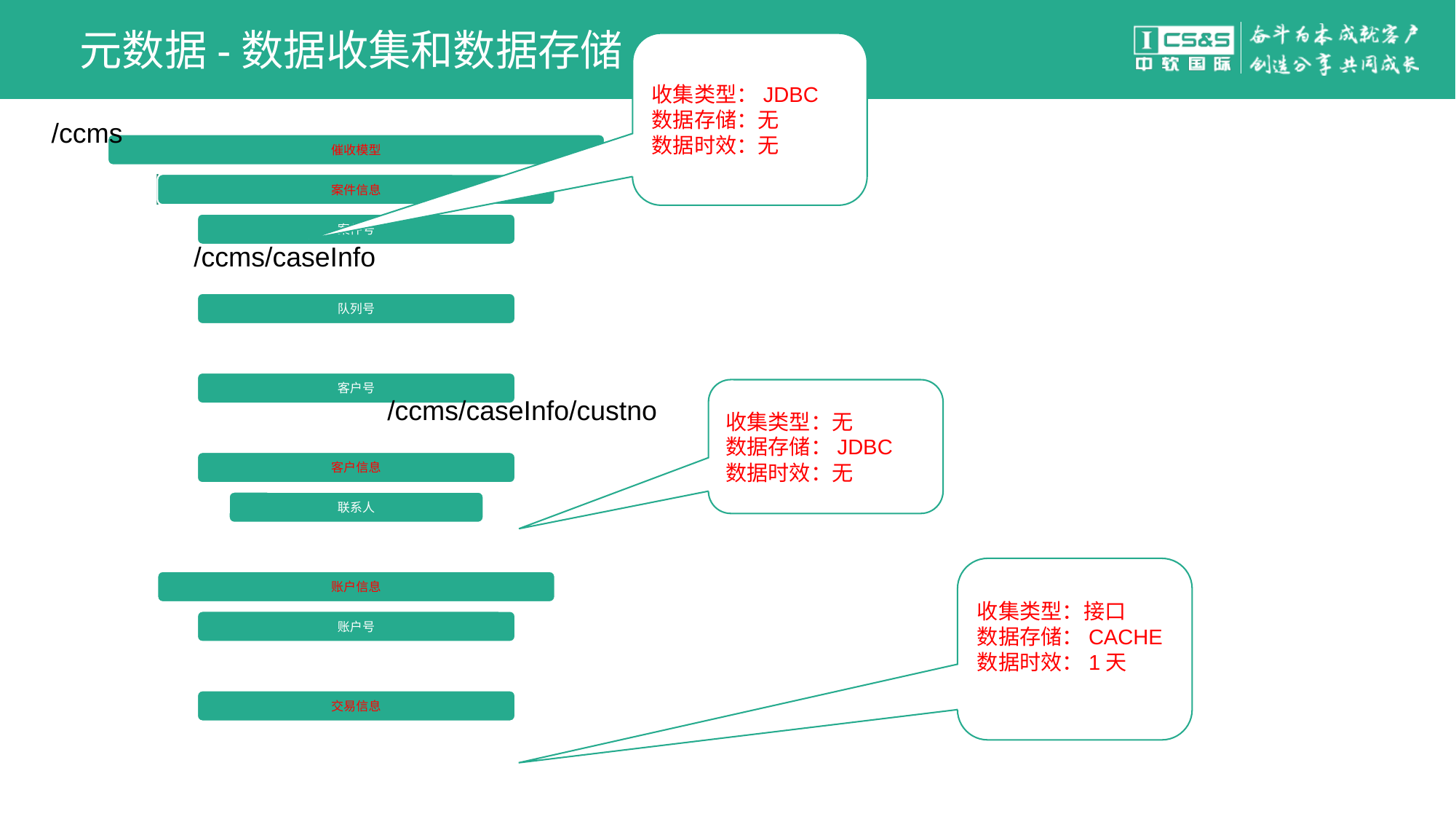

# 元数据-数据收集和数据存储
收集类型：JDBC
数据存储：无
数据时效：无
/ccms
催收模型
案件信息
案件号
队列号
账户号
账户信息
客户号
客户信息
联系人
交易信息
/ccms/caseInfo
收集类型：无
数据存储：JDBC
数据时效：无
/ccms/caseInfo/custno
收集类型：接口
数据存储：CACHE
数据时效：1天